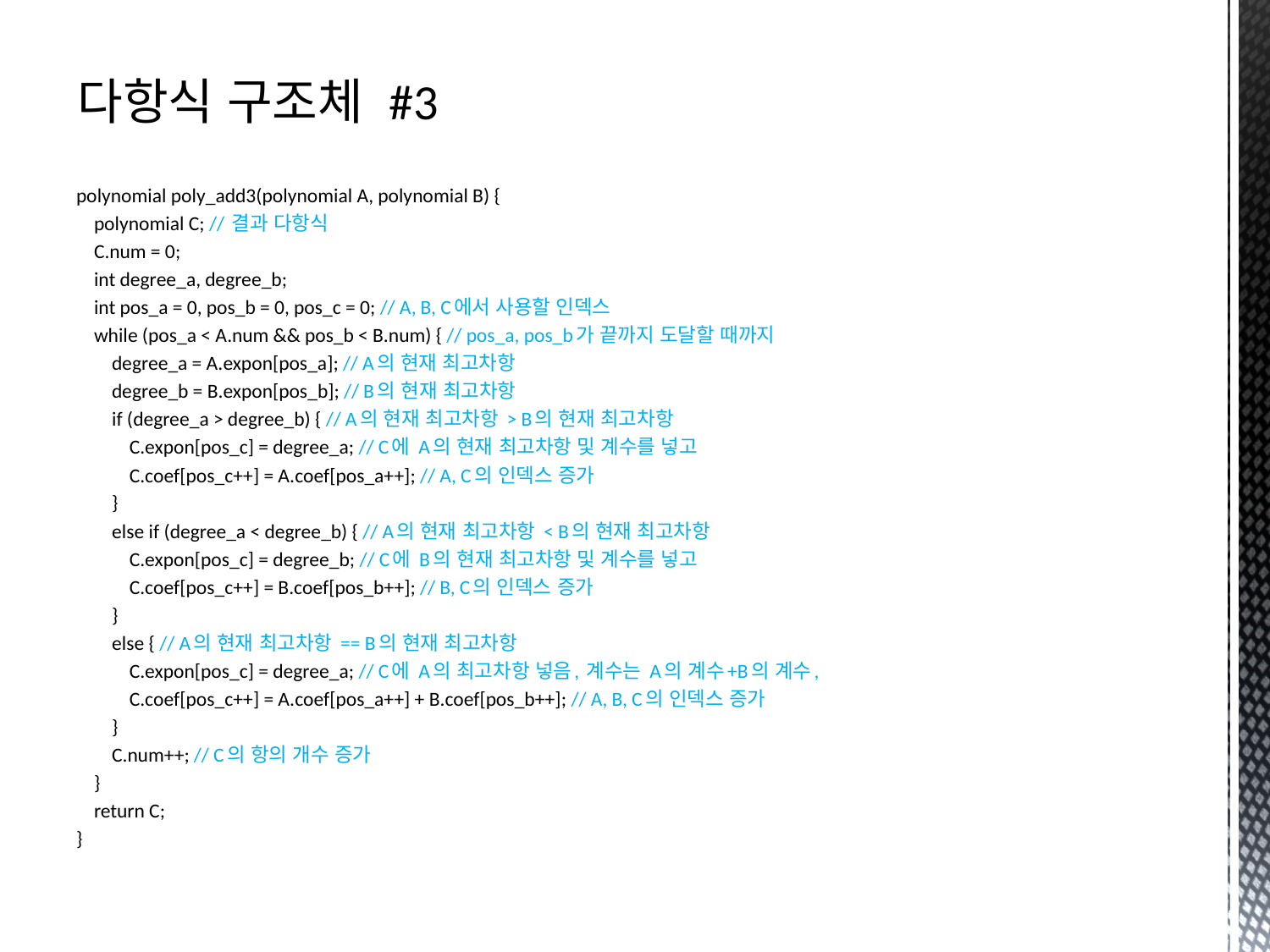

# 다항식 구조체 #3
polynomial poly_add3(polynomial A, polynomial B) {
    polynomial C; // 결과 다항식
    C.num = 0;
    int degree_a, degree_b;
    int pos_a = 0, pos_b = 0, pos_c = 0; // A, B, C에서 사용할 인덱스
    while (pos_a < A.num && pos_b < B.num) { // pos_a, pos_b가 끝까지 도달할 때까지
        degree_a = A.expon[pos_a]; // A의 현재 최고차항
        degree_b = B.expon[pos_b]; // B의 현재 최고차항
        if (degree_a > degree_b) { // A의 현재 최고차항 > B의 현재 최고차항
            C.expon[pos_c] = degree_a; // C에 A의 현재 최고차항 및 계수를 넣고
            C.coef[pos_c++] = A.coef[pos_a++]; // A, C의 인덱스 증가
        }
        else if (degree_a < degree_b) { // A의 현재 최고차항 < B의 현재 최고차항
            C.expon[pos_c] = degree_b; // C에 B의 현재 최고차항 및 계수를 넣고
            C.coef[pos_c++] = B.coef[pos_b++]; // B, C의 인덱스 증가
        }
        else { // A의 현재 최고차항 == B의 현재 최고차항
            C.expon[pos_c] = degree_a; // C에 A의 최고차항 넣음, 계수는 A의 계수+B의 계수,
            C.coef[pos_c++] = A.coef[pos_a++] + B.coef[pos_b++]; // A, B, C의 인덱스 증가
        }
        C.num++; // C의 항의 개수 증가
    }
    return C;
}